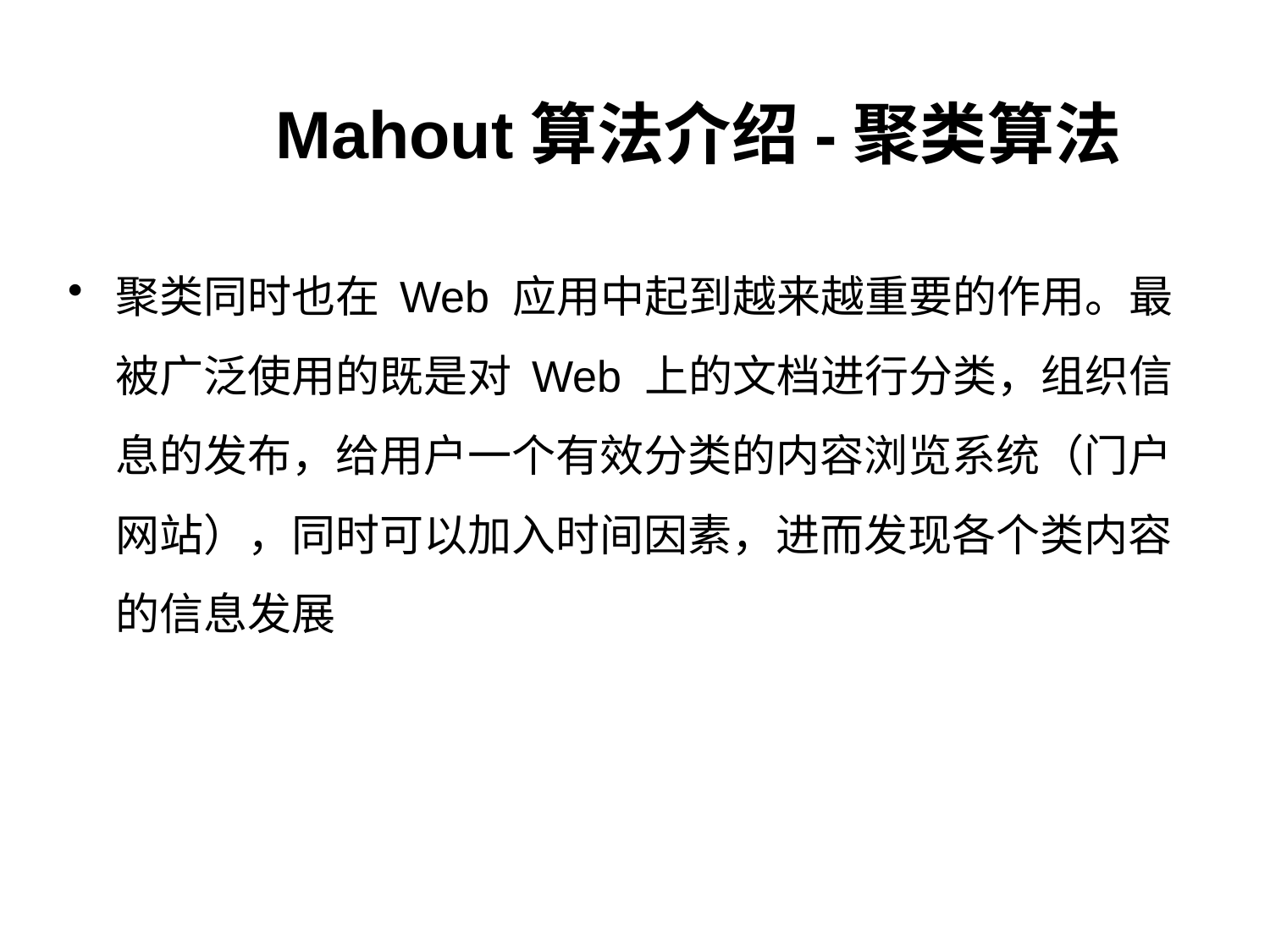

Mahout算法介绍-聚类算法
聚类同时也在 Web 应用中起到越来越重要的作用。最被广泛使用的既是对 Web 上的文档进行分类，组织信息的发布，给用户一个有效分类的内容浏览系统（门户网站），同时可以加入时间因素，进而发现各个类内容的信息发展